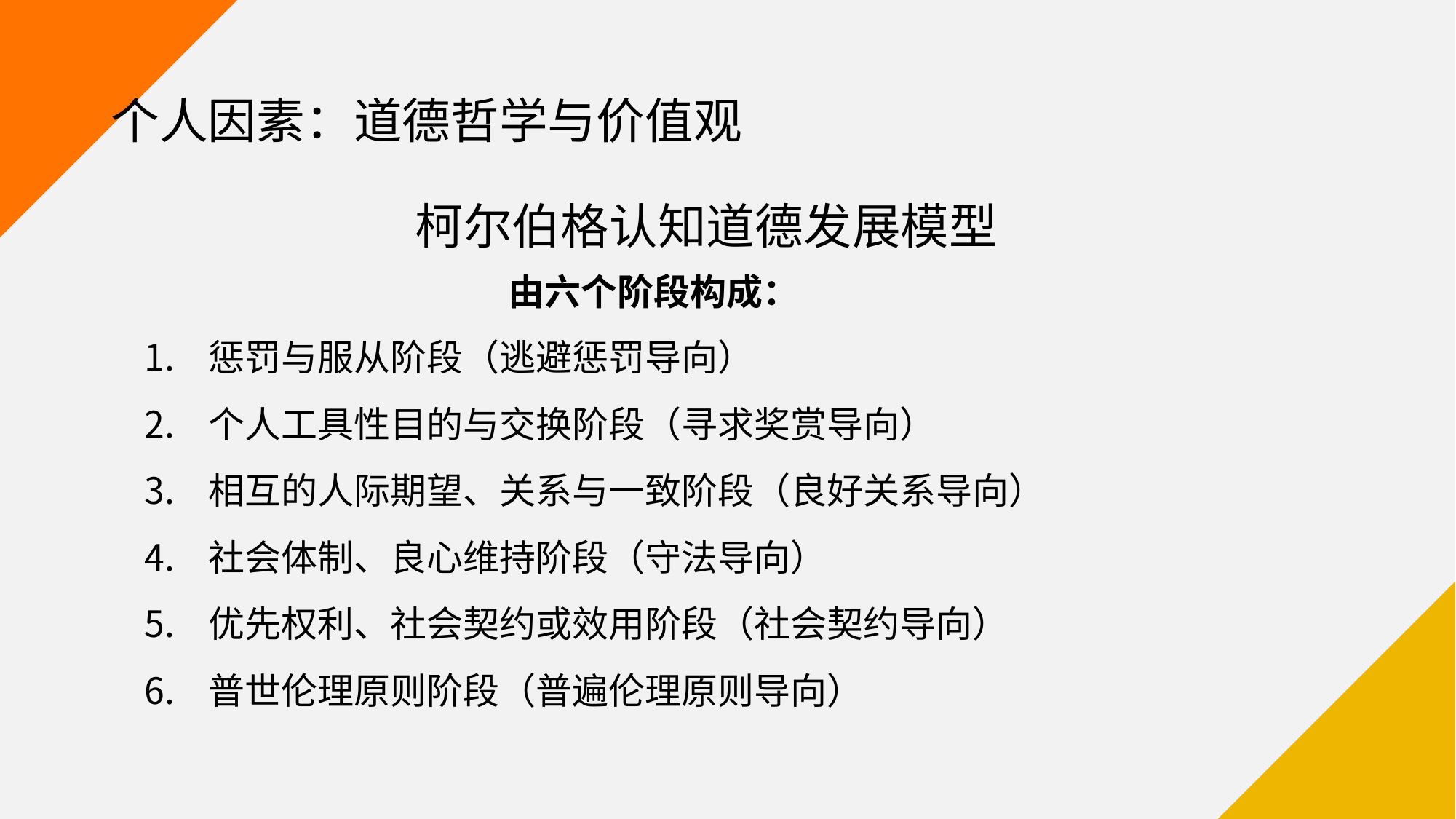

# 个人因素：道德哲学与价值观
柯尔伯格认知道德发展模型
由六个阶段构成：
惩罚与服从阶段（逃避惩罚导向）
个人工具性目的与交换阶段（寻求奖赏导向）
相互的人际期望、关系与一致阶段（良好关系导向）
社会体制、良心维持阶段（守法导向）
优先权利、社会契约或效用阶段（社会契约导向）
普世伦理原则阶段（普遍伦理原则导向）